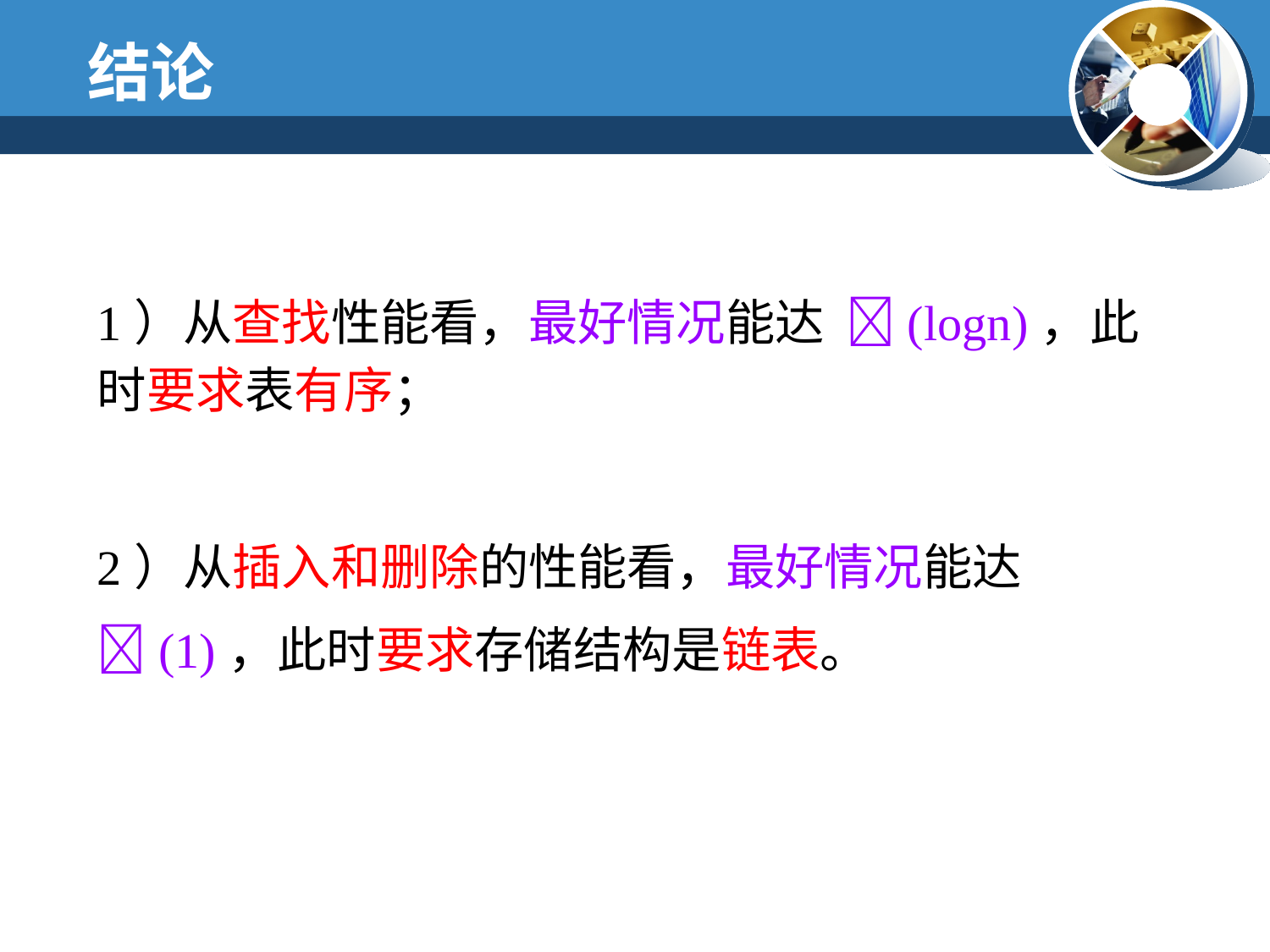

结论
1）从查找性能看，最好情况能达  Ο(logn)，此时要求表有序；
2）从插入和删除的性能看，最好情况能达Ο(1)，此时要求存储结构是链表。